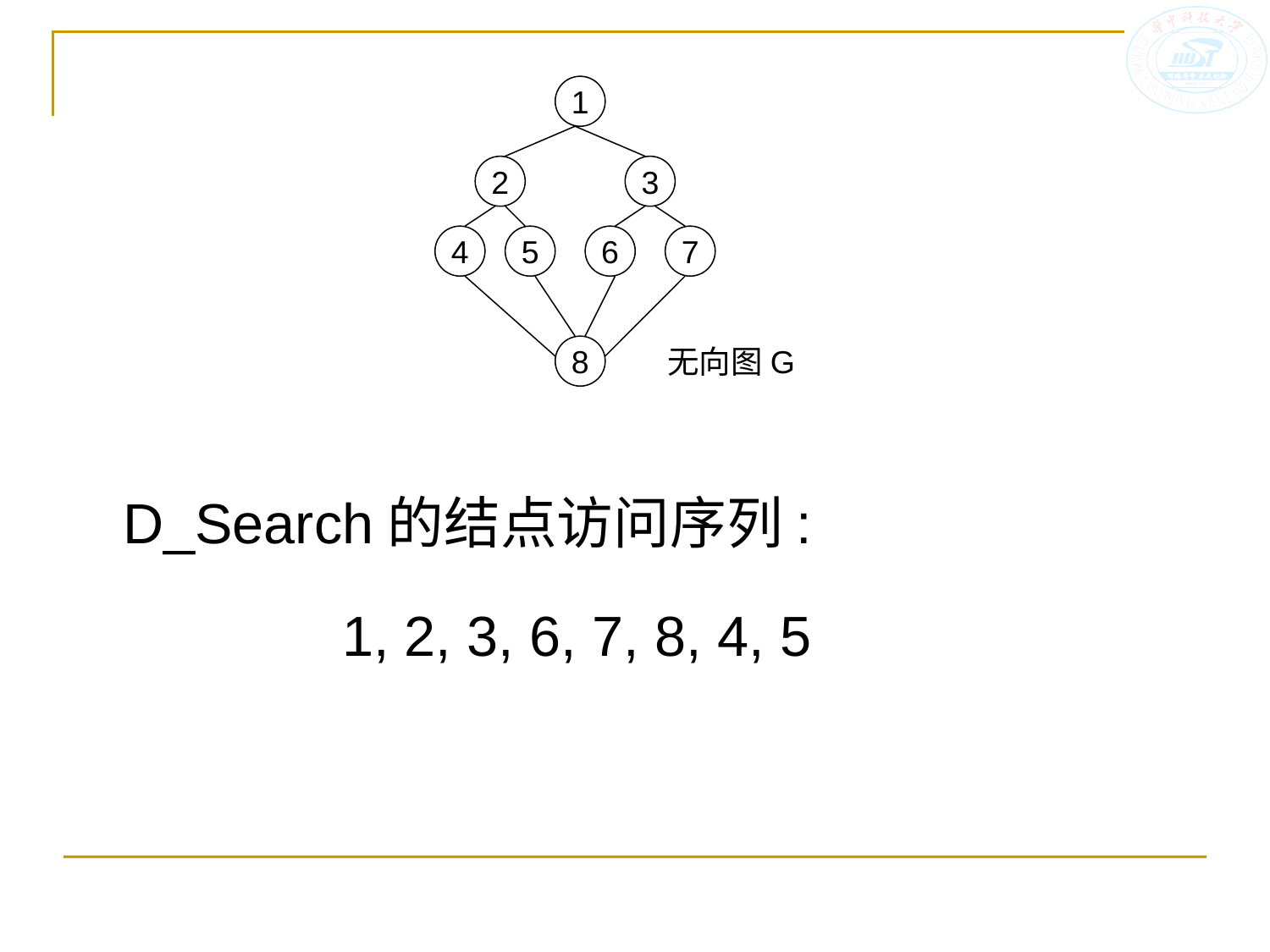

1

2
3

4
5
6
7

8
无向图G
D_Search的结点访问序列:
              1, 2, 3, 6, 7, 8, 4, 5